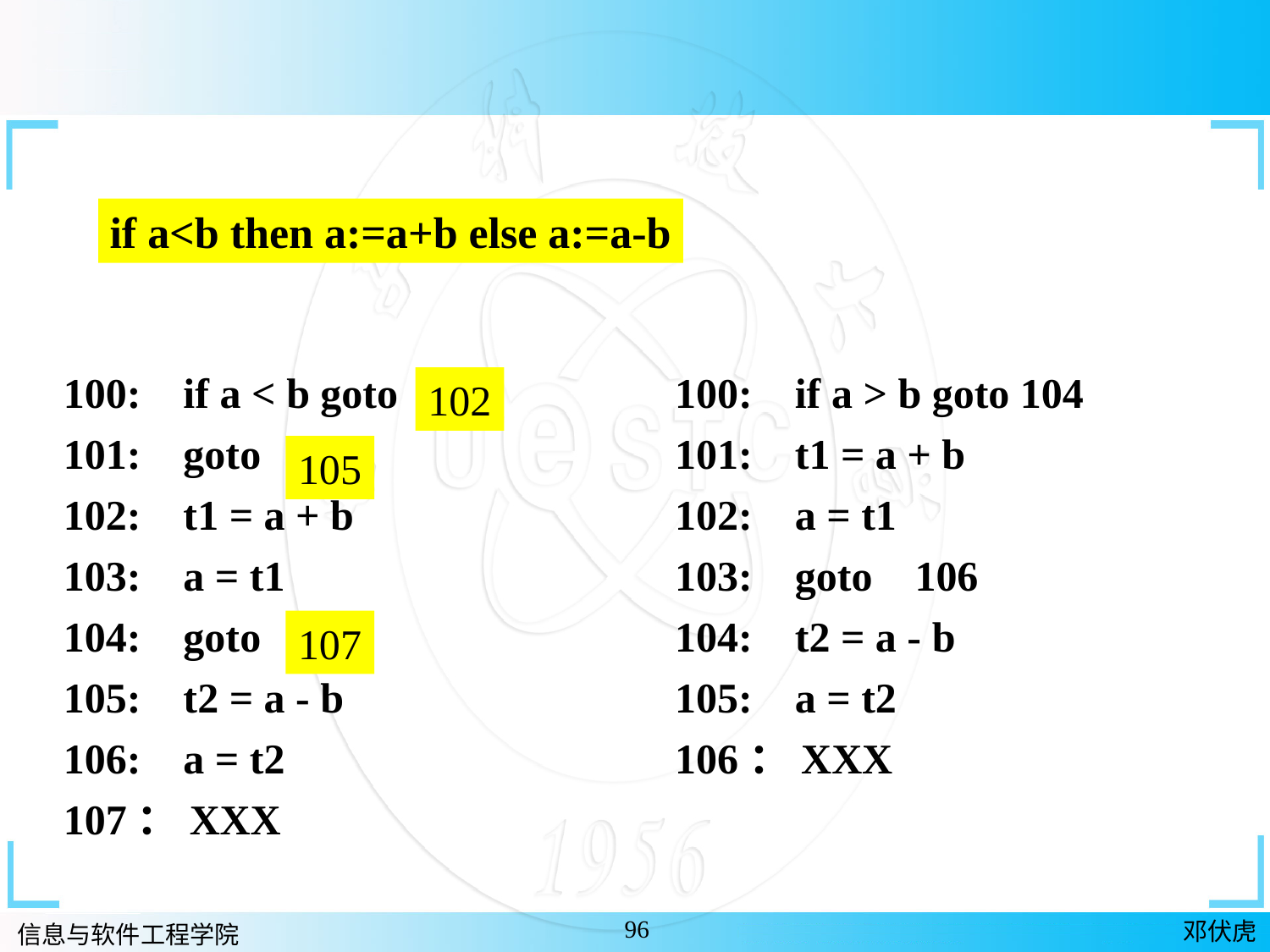

if a<b then a:=a+b else a:=a-b

100:    if a < b goto   xxx
101:    goto    yyy
102:    t1 = a + b
103:    a = t1
104:    goto    zzz
105:    t2 = a - b
106:    a = t2
107：XXX

100:    if a > b goto 104
101:    t1 = a + b
102:    a = t1
103:    goto    106
104:    t2 = a - b
105:    a = t2
106：XXX
102
105
107
96
邓伏虎
信息与软件工程学院